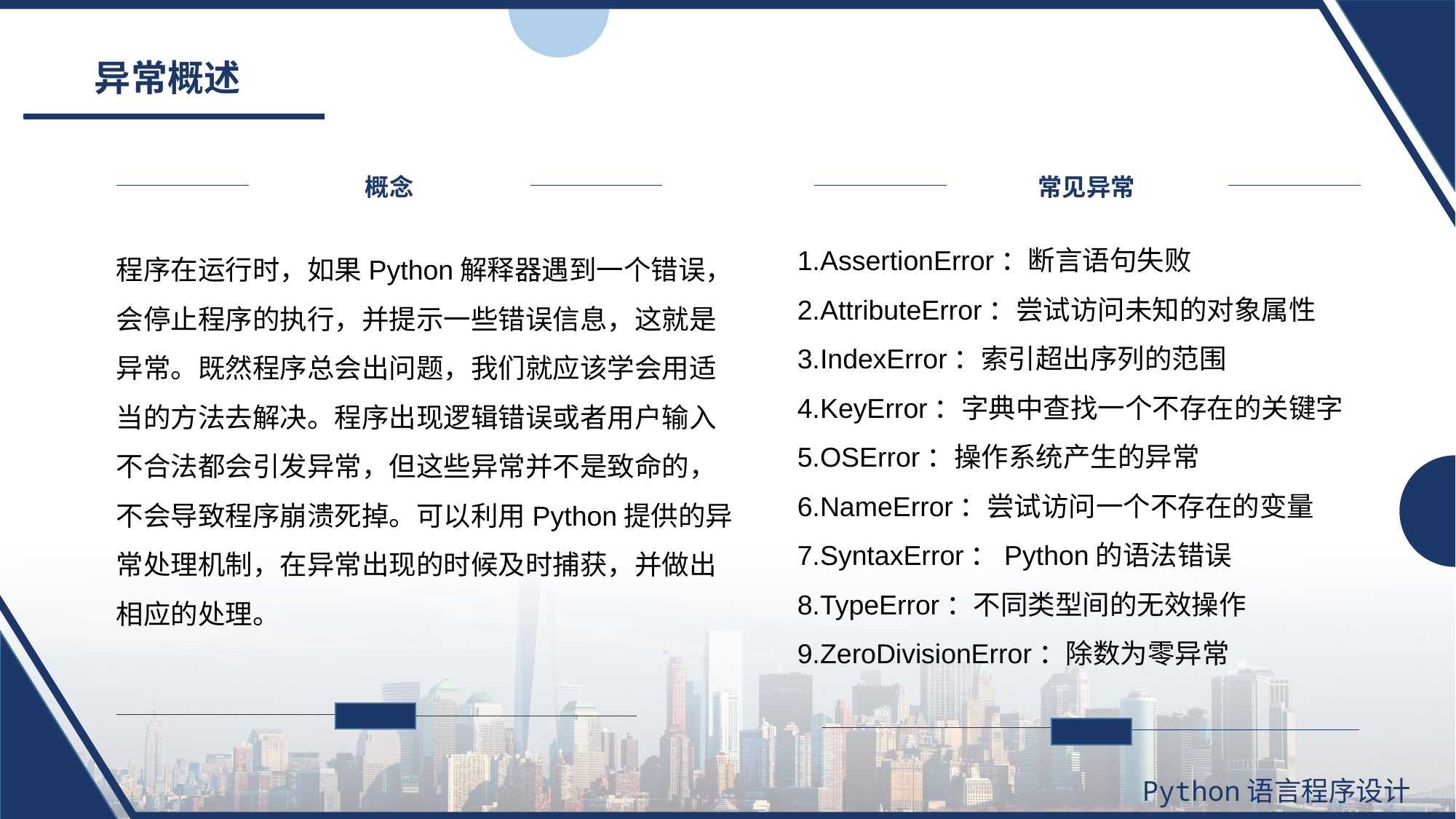

# 异常概述
常见异常
概念
1.AssertionError：断言语句失败
2.AttributeError：尝试访问未知的对象属性
3.IndexError：索引超出序列的范围
4.KeyError：字典中查找一个不存在的关键字
5.OSError：操作系统产生的异常
6.NameError：尝试访问一个不存在的变量
7.SyntaxError：Python的语法错误
8.TypeError：不同类型间的无效操作
9.ZeroDivisionError：除数为零异常

程序在运行时，如果Python解释器遇到一个错误，会停止程序的执行，并提示一些错误信息，这就是异常。既然程序总会出问题，我们就应该学会用适当的方法去解决。程序出现逻辑错误或者用户输入不合法都会引发异常，但这些异常并不是致命的，不会导致程序崩溃死掉。可以利用Python提供的异常处理机制，在异常出现的时候及时捕获，并做出相应的处理。